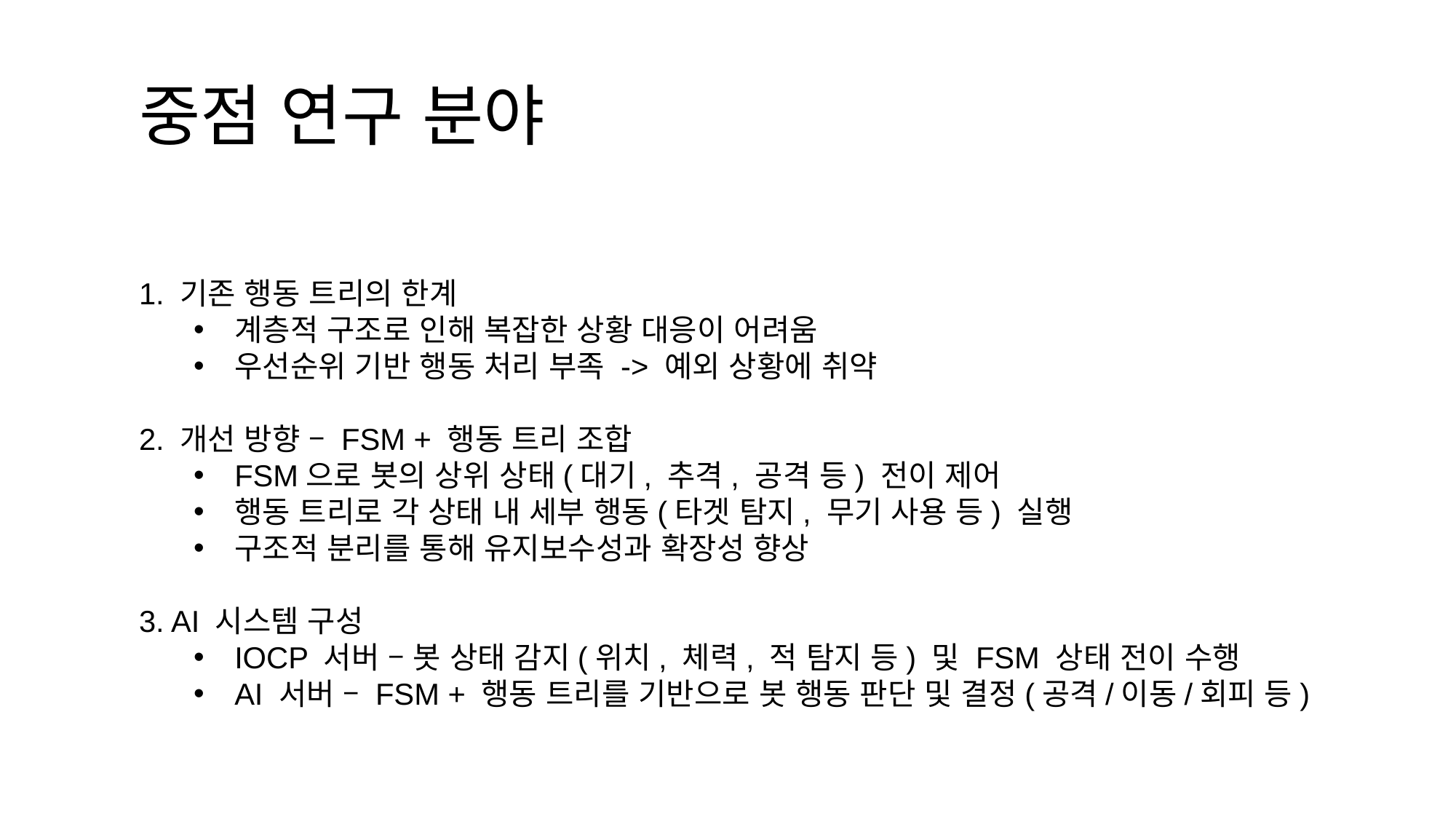

중점 연구 분야
1. 기존 행동 트리의 한계
계층적 구조로 인해 복잡한 상황 대응이 어려움
우선순위 기반 행동 처리 부족 -> 예외 상황에 취약

2. 개선 방향 – FSM + 행동 트리 조합
FSM으로 봇의 상위 상태(대기, 추격, 공격 등) 전이 제어
행동 트리로 각 상태 내 세부 행동(타겟 탐지, 무기 사용 등) 실행
구조적 분리를 통해 유지보수성과 확장성 향상

3. AI 시스템 구성
IOCP 서버 – 봇 상태 감지(위치, 체력, 적 탐지 등) 및 FSM 상태 전이 수행
AI 서버 – FSM + 행동 트리를 기반으로 봇 행동 판단 및 결정(공격/이동/회피 등)